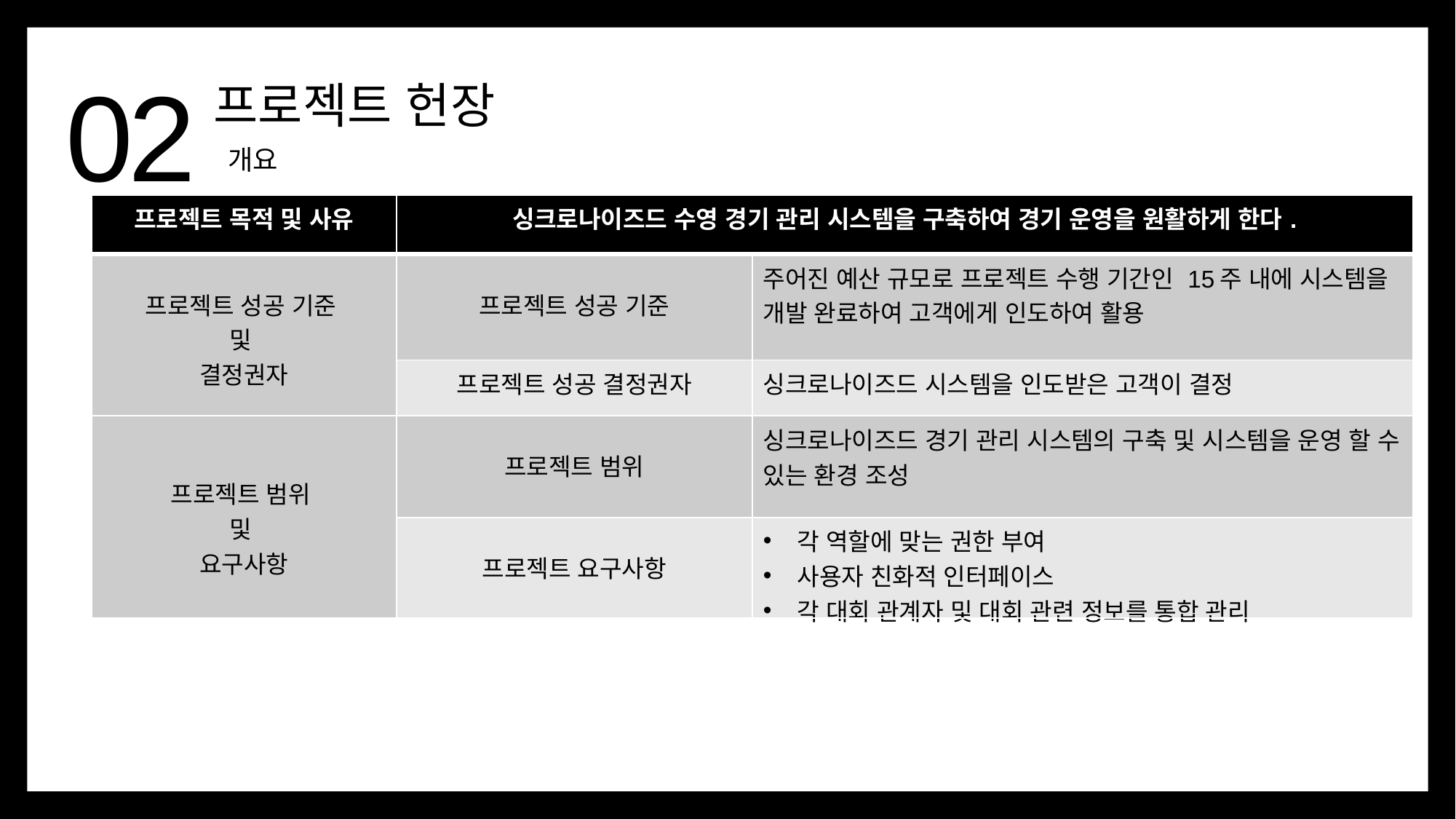

02
프로젝트 헌장
개요
| 프로젝트 목적 및 사유 | 싱크로나이즈드 수영 경기 관리 시스템을 구축하여 경기 운영을 원활하게 한다. |  |
| --- | --- | --- |
| 프로젝트 성공 기준 및 결정권자 | 프로젝트 성공 기준 | 주어진 예산 규모로 프로젝트 수행 기간인 15주 내에 시스템을 개발 완료하여 고객에게 인도하여 활용 |
|  | 프로젝트 성공 결정권자 | 싱크로나이즈드 시스템을 인도받은 고객이 결정 |
| 프로젝트 범위 및 요구사항 | 프로젝트 범위 | 싱크로나이즈드 경기 관리 시스템의 구축 및 시스템을 운영 할 수 있는 환경 조성 |
|  | 프로젝트 요구사항 | 각 역할에 맞는 권한 부여 사용자 친화적 인터페이스 각 대회 관계자 및 대회 관련 정보를 통합 관리 |